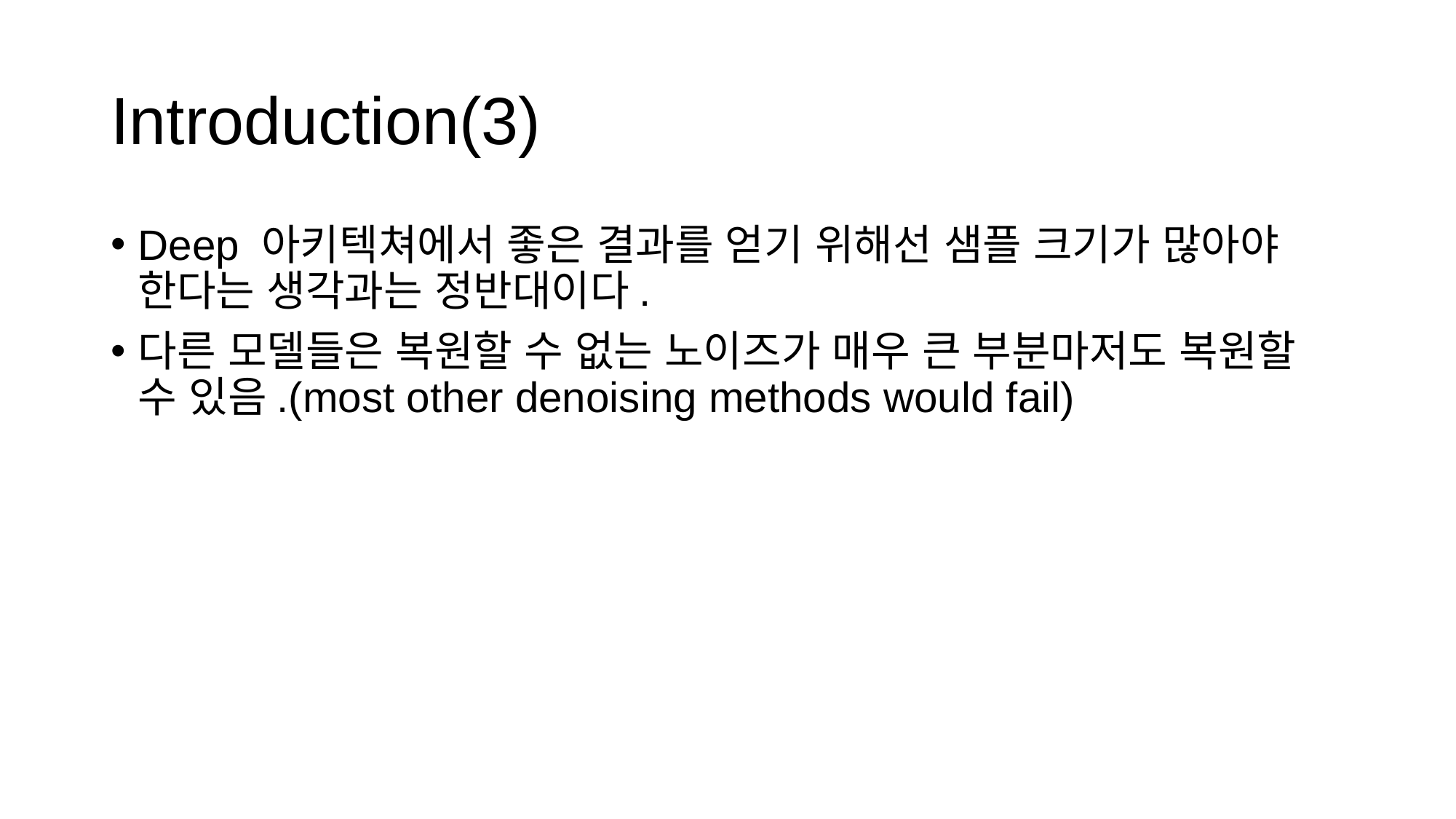

# Introduction(3)
Deep 아키텍쳐에서 좋은 결과를 얻기 위해선 샘플 크기가 많아야 한다는 생각과는 정반대이다.
다른 모델들은 복원할 수 없는 노이즈가 매우 큰 부분마저도 복원할 수 있음.(most other denoising methods would fail)